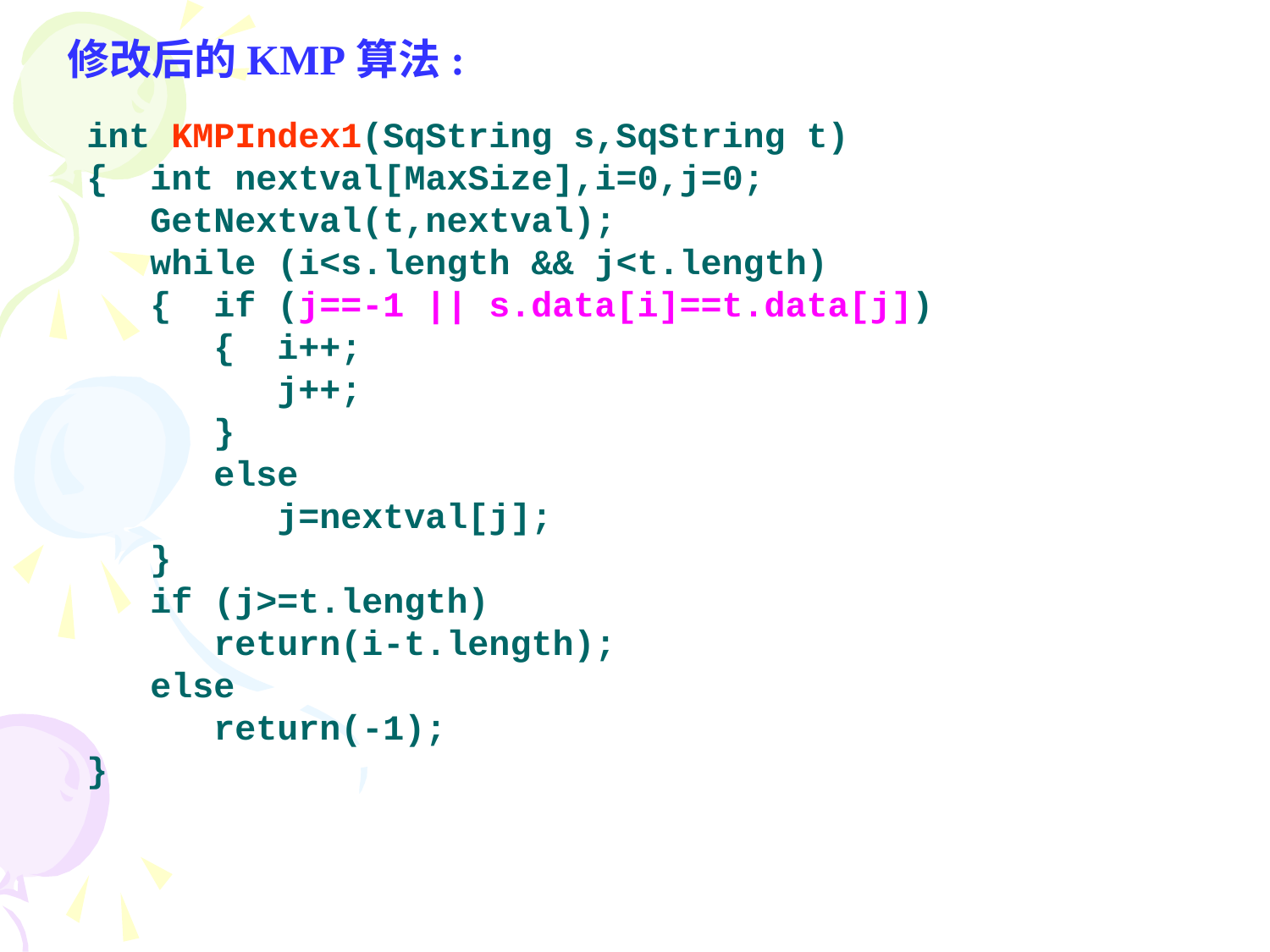

修改后的KMP算法:

int KMPIndex1(SqString s,SqString t)
{  int nextval[MaxSize],i=0,j=0;
   GetNextval(t,nextval);
   while (i<s.length && j<t.length)
   {  if (j==-1 || s.data[i]==t.data[j])
	{  i++;
	   j++;
	}
	else
	   j=nextval[j];
   }
   if (j>=t.length)
	return(i-t.length);
   else
	return(-1);
}